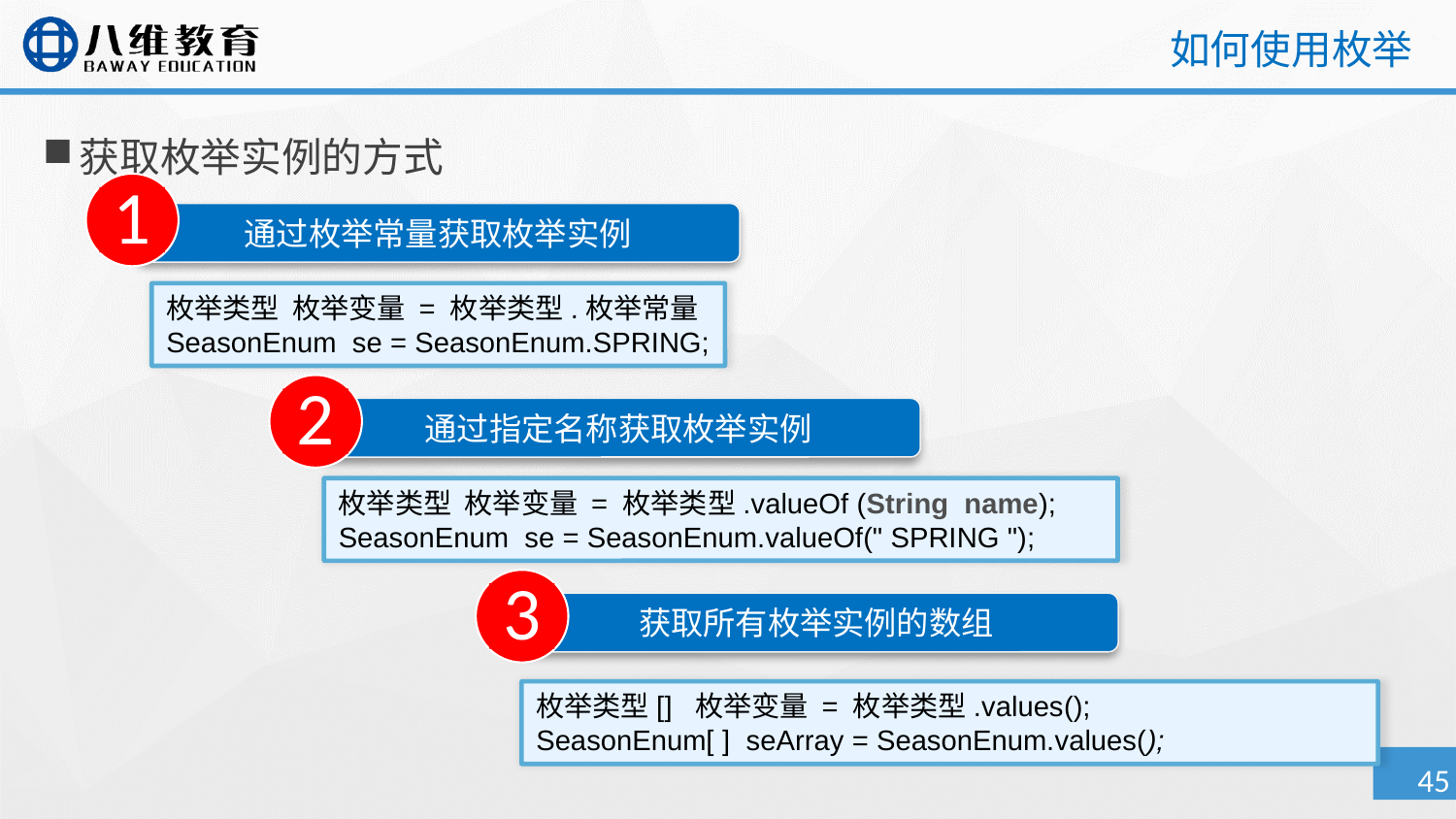

# 如何使用枚举
获取枚举实例的方式

1
通过枚举常量获取枚举实例
枚举类型  枚举变量 = 枚举类型.枚举常量
SeasonEnum  se = SeasonEnum.SPRING;

2
通过指定名称获取枚举实例
枚举类型  枚举变量 = 枚举类型.valueOf (String  name); SeasonEnum  se = SeasonEnum.valueOf(" SPRING ");

3
获取所有枚举实例的数组
枚举类型[]  枚举变量 = 枚举类型.values();
SeasonEnum[ ]  seArray = SeasonEnum.values();